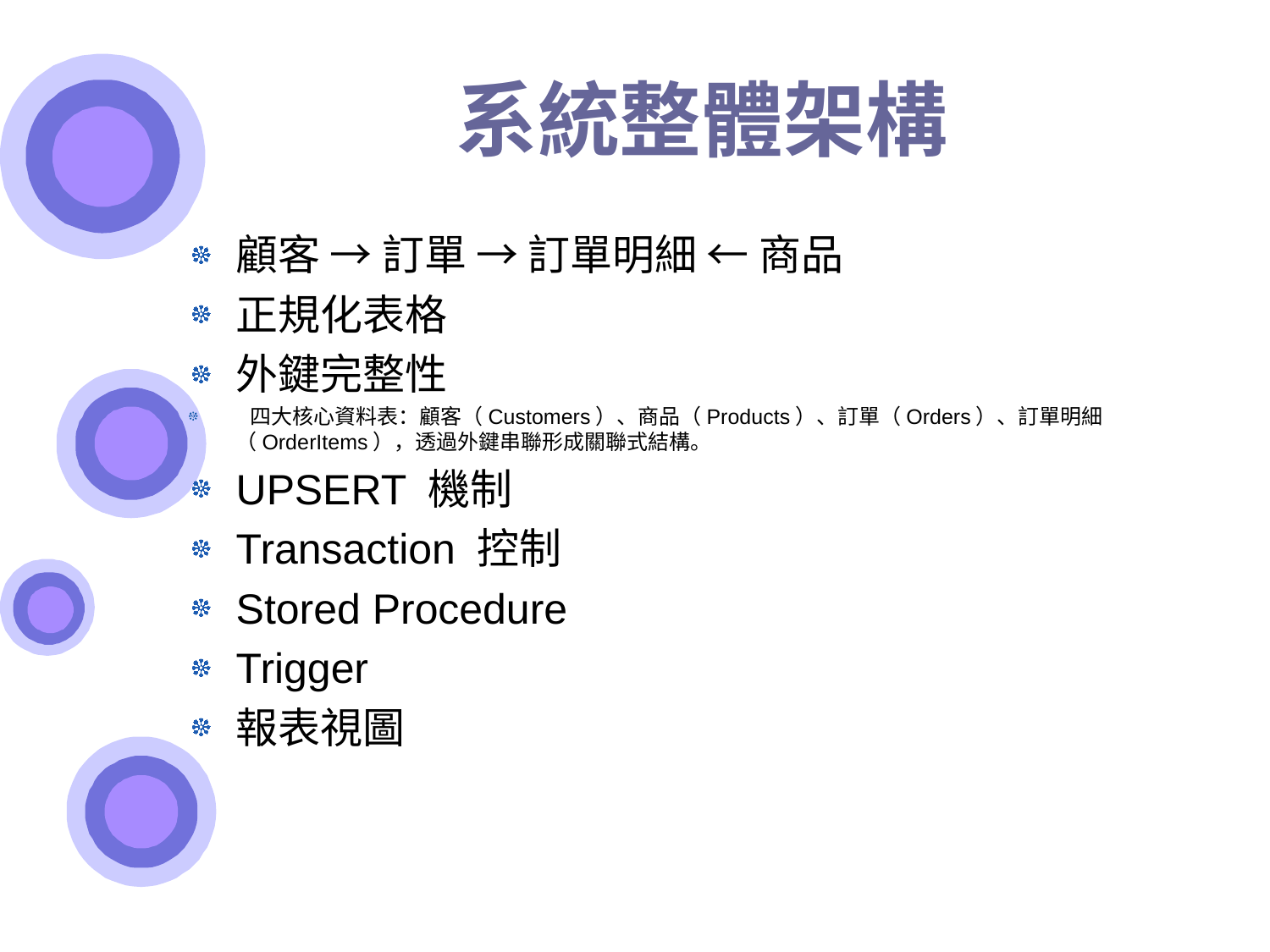

# 系統整體架構
顧客 → 訂單 → 訂單明細 ← 商品
正規化表格
外鍵完整性
  四大核心資料表：顧客（Customers）、商品（Products）、訂單（Orders）、訂單明細（OrderItems），透過外鍵串聯形成關聯式結構。
UPSERT 機制
Transaction 控制
Stored Procedure
Trigger
報表視圖